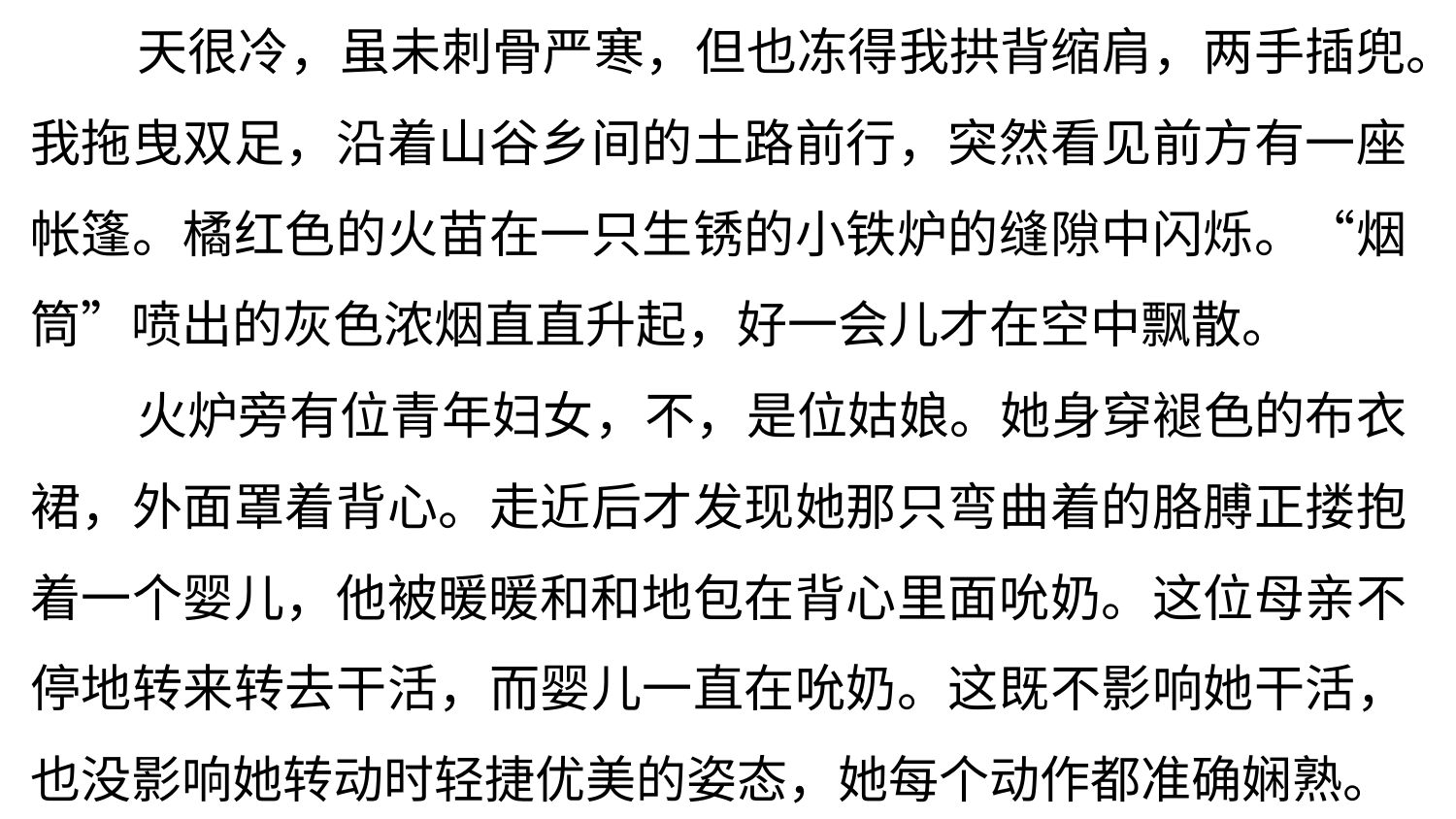

天很冷，虽未刺骨严寒，但也冻得我拱背缩肩，两手插兜。我拖曳双足，沿着山谷乡间的土路前行，突然看见前方有一座帐篷。橘红色的火苗在一只生锈的小铁炉的缝隙中闪烁。“烟筒”喷出的灰色浓烟直直升起，好一会儿才在空中飘散。
        火炉旁有位青年妇女，不，是位姑娘。她身穿褪色的布衣裙，外面罩着背心。走近后才发现她那只弯曲着的胳膊正搂抱着一个婴儿，他被暖暖和和地包在背心里面吮奶。这位母亲不停地转来转去干活，而婴儿一直在吮奶。这既不影响她干活，也没影响她转动时轻捷优美的姿态，她每个动作都准确娴熟。